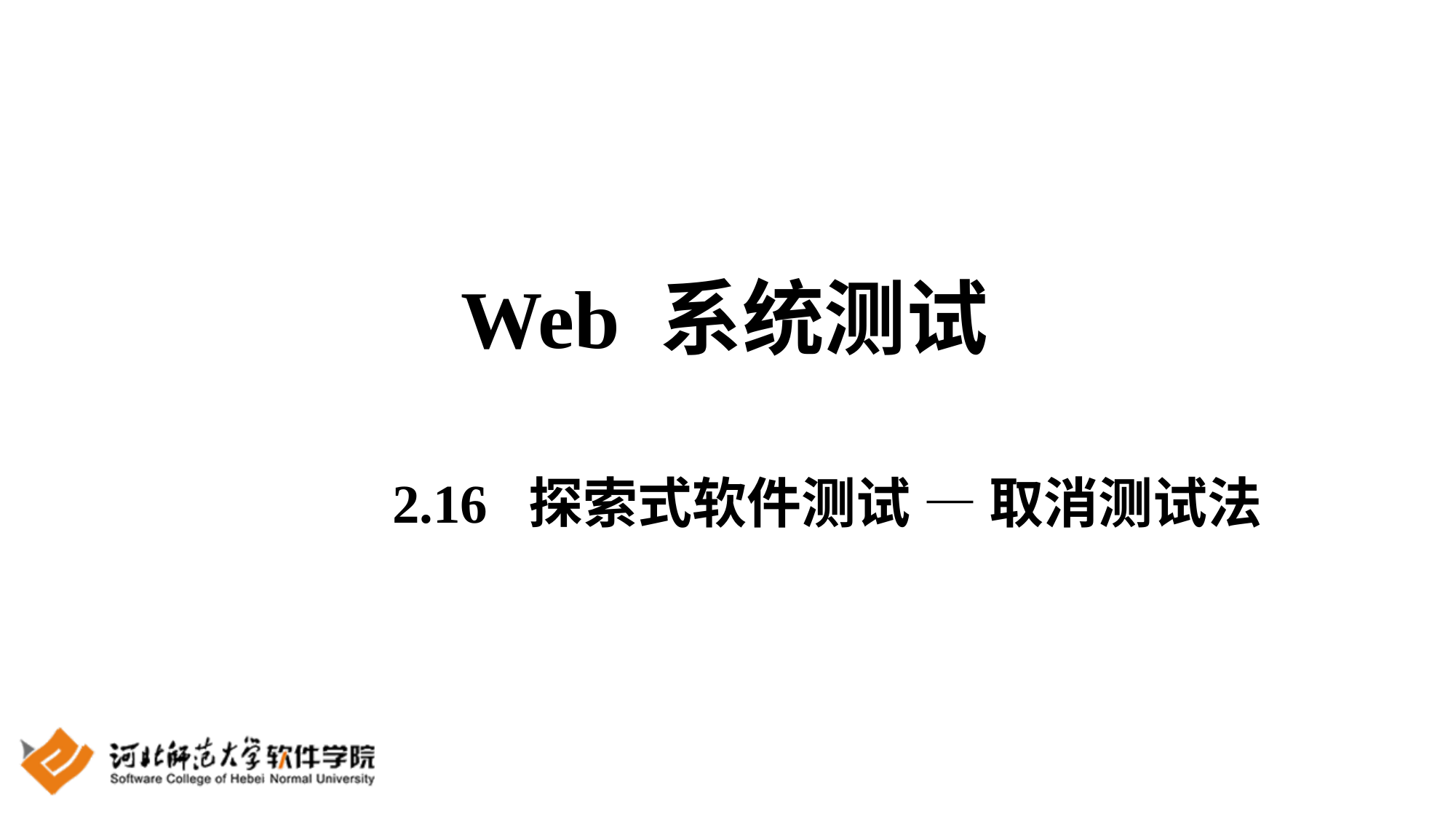

# Web 系统测试
2.16  探索式软件测试 — 取消测试法